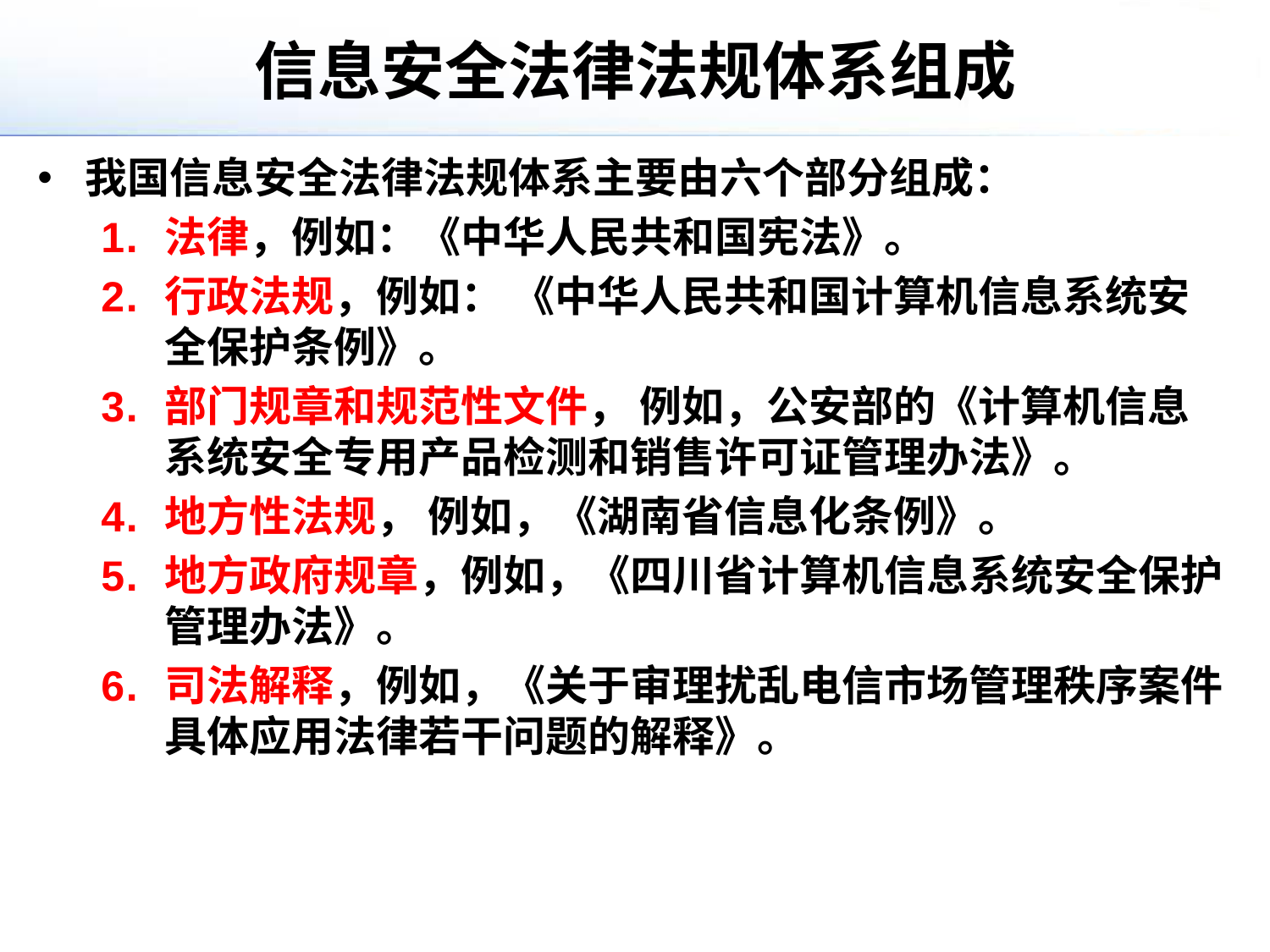

# 信息安全法律法规体系组成
我国信息安全法律法规体系主要由六个部分组成：
法律，例如：《中华人民共和国宪法》。
行政法规，例如： 《中华人民共和国计算机信息系统安全保护条例》。
部门规章和规范性文件， 例如，公安部的《计算机信息系统安全专用产品检测和销售许可证管理办法》。
地方性法规， 例如，《湖南省信息化条例》。
地方政府规章，例如，《四川省计算机信息系统安全保护管理办法》。
司法解释，例如，《关于审理扰乱电信市场管理秩序案件具体应用法律若干问题的解释》。